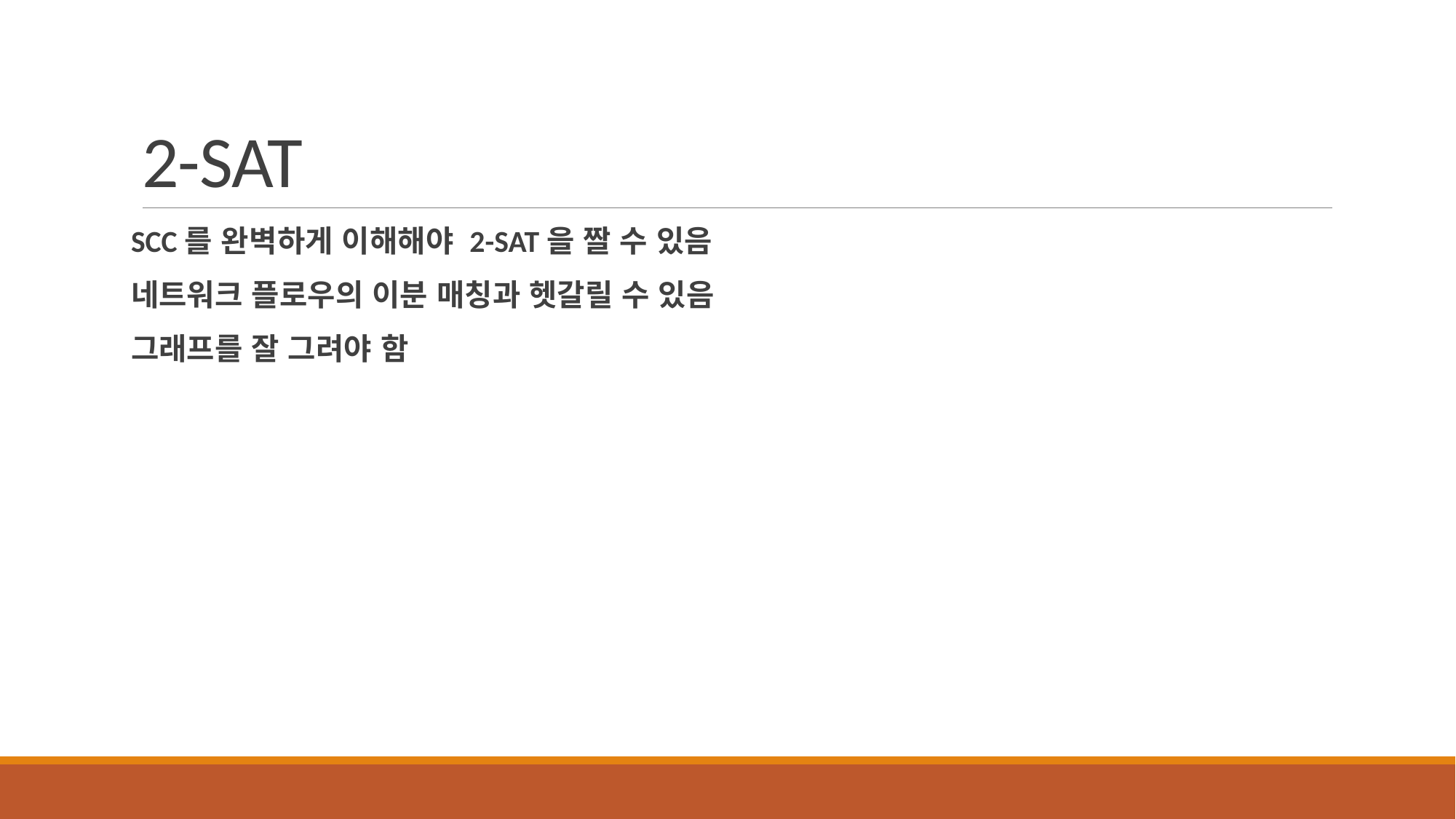

# 2-SAT
SCC를 완벽하게 이해해야 2-SAT을 짤 수 있음
네트워크 플로우의 이분 매칭과 헷갈릴 수 있음
그래프를 잘 그려야 함